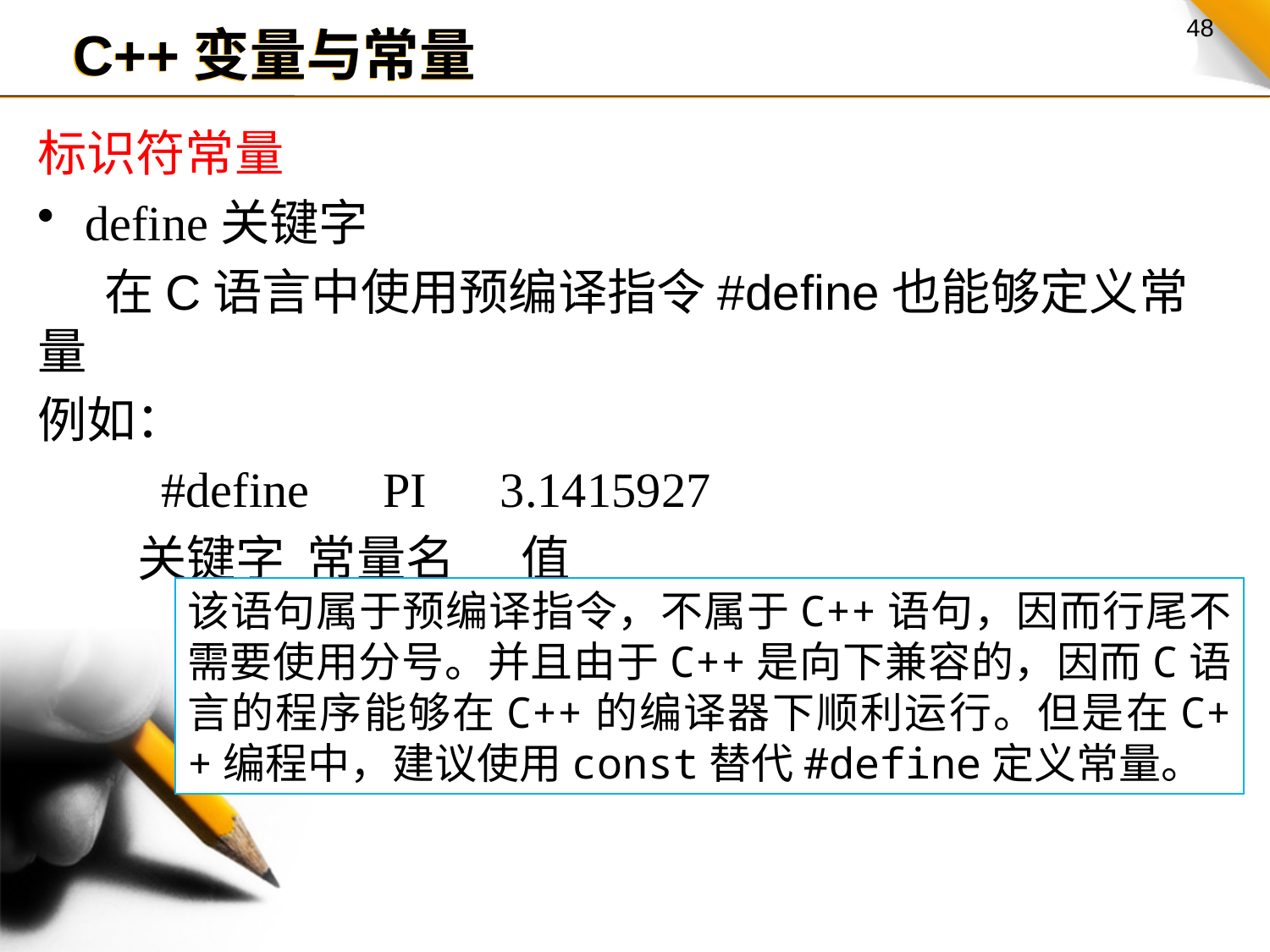

C++变量与常量
标识符常量
define关键字
     在C语言中使用预编译指令#define也能够定义常量
例如：
         #define      PI      3.1415927
        关键字  常量名      值
该语句属于预编译指令，不属于C++语句，因而行尾不需要使用分号。并且由于C++是向下兼容的，因而C语言的程序能够在C++的编译器下顺利运行。但是在C++编程中，建议使用const替代#define定义常量。